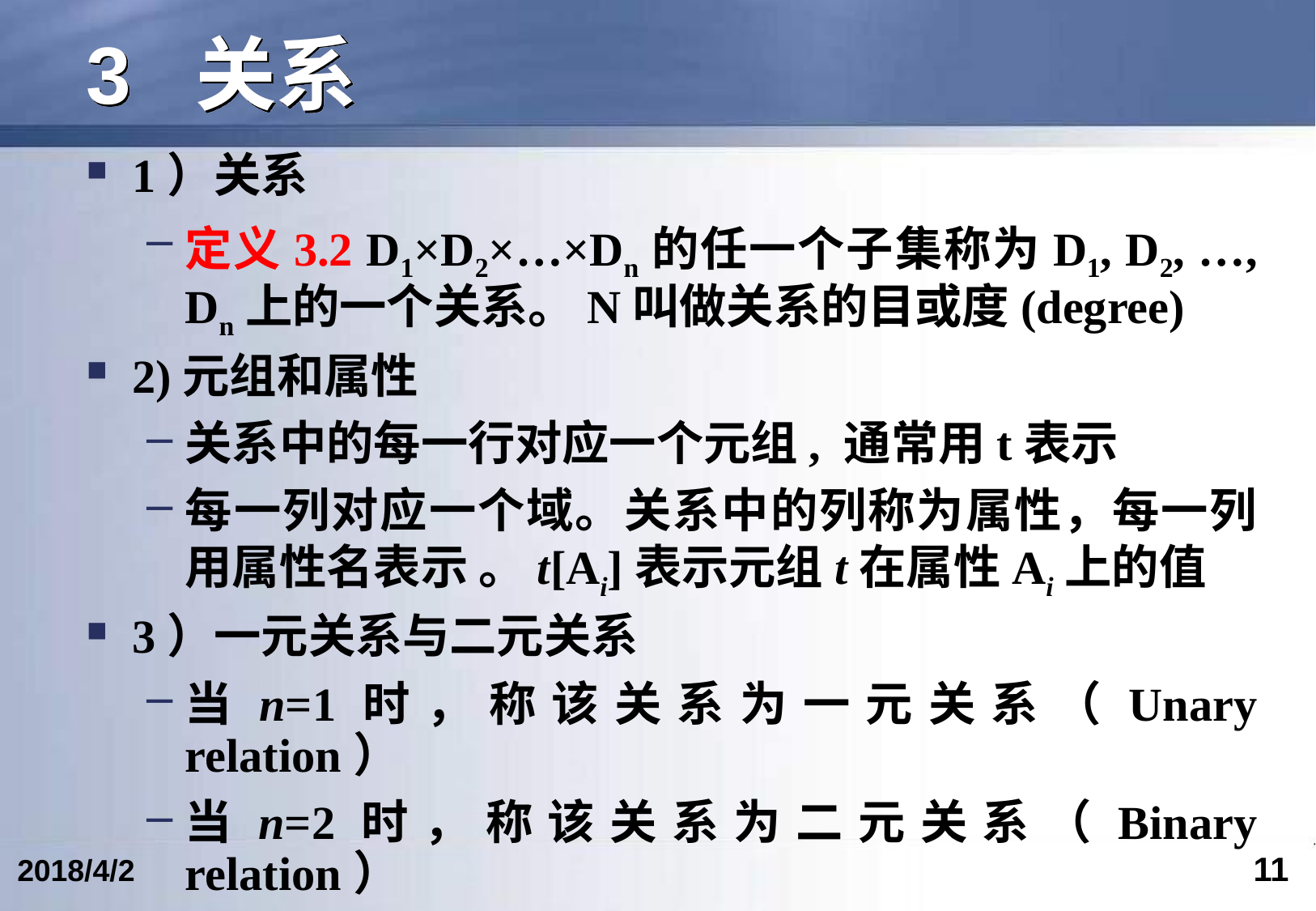

# 3  关系
1）关系
定义3.2 D1×D2×…×Dn的任一个子集称为D1, D2, …, Dn上的一个关系。N叫做关系的目或度(degree)
2)元组和属性
关系中的每一行对应一个元组, 通常用t表示
每一列对应一个域。关系中的列称为属性，每一列用属性名表示 。t[Ai]表示元组t在属性Ai上的值
3）一元关系与二元关系
当n=1时，称该关系为一元关系（Unary relation）
当n=2时，称该关系为二元关系（Binary relation）
11
2018/4/2